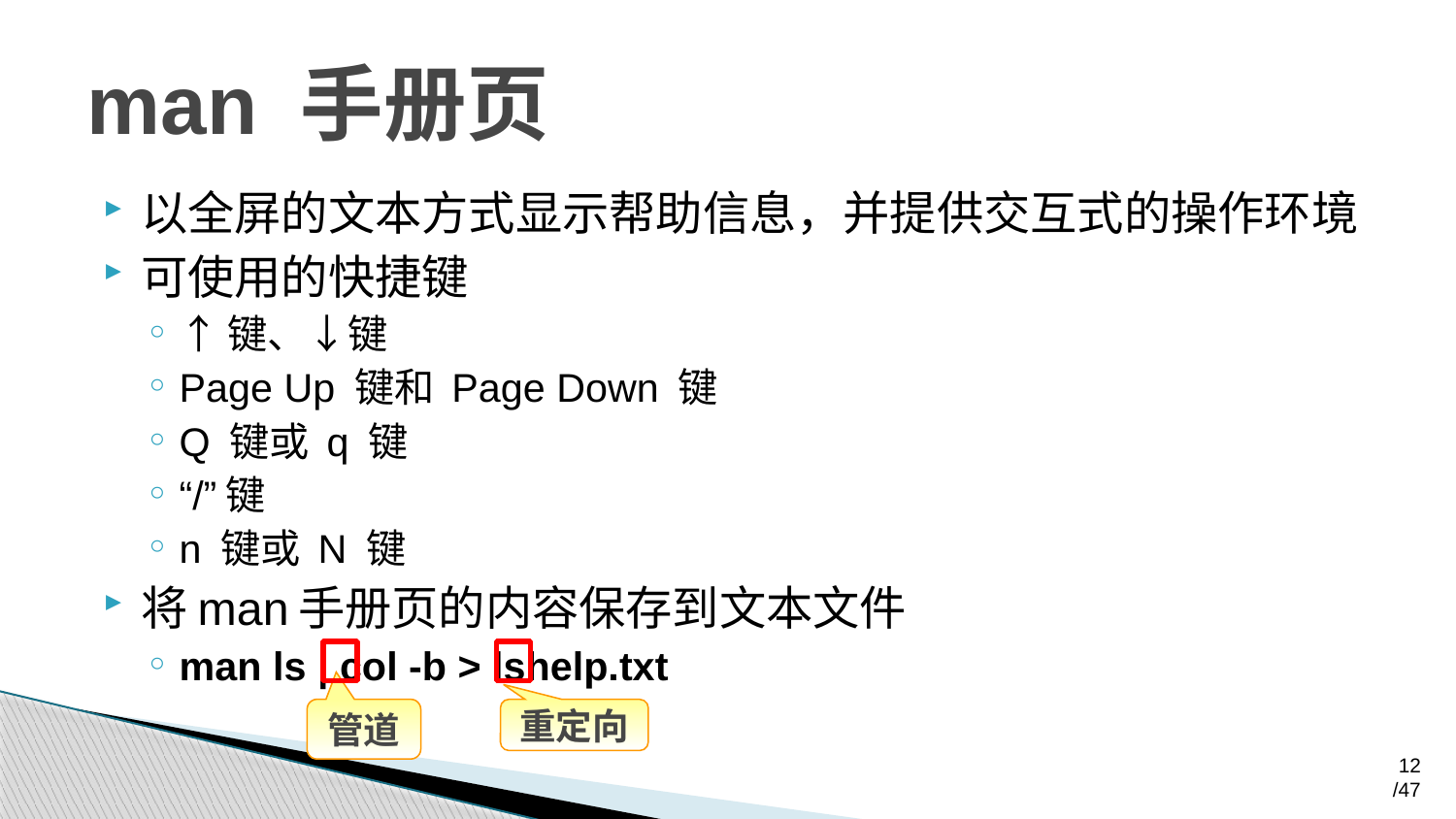

# man 手册页
以全屏的文本方式显示帮助信息，并提供交互式的操作环境
可使用的快捷键
↑键、↓键
Page Up 键和 Page Down 键
Q 键或 q 键
“/”键
n 键或 N 键
将man手册页的内容保存到文本文件
man ls | col -b > lshelp.txt

管道
重定向
12/47